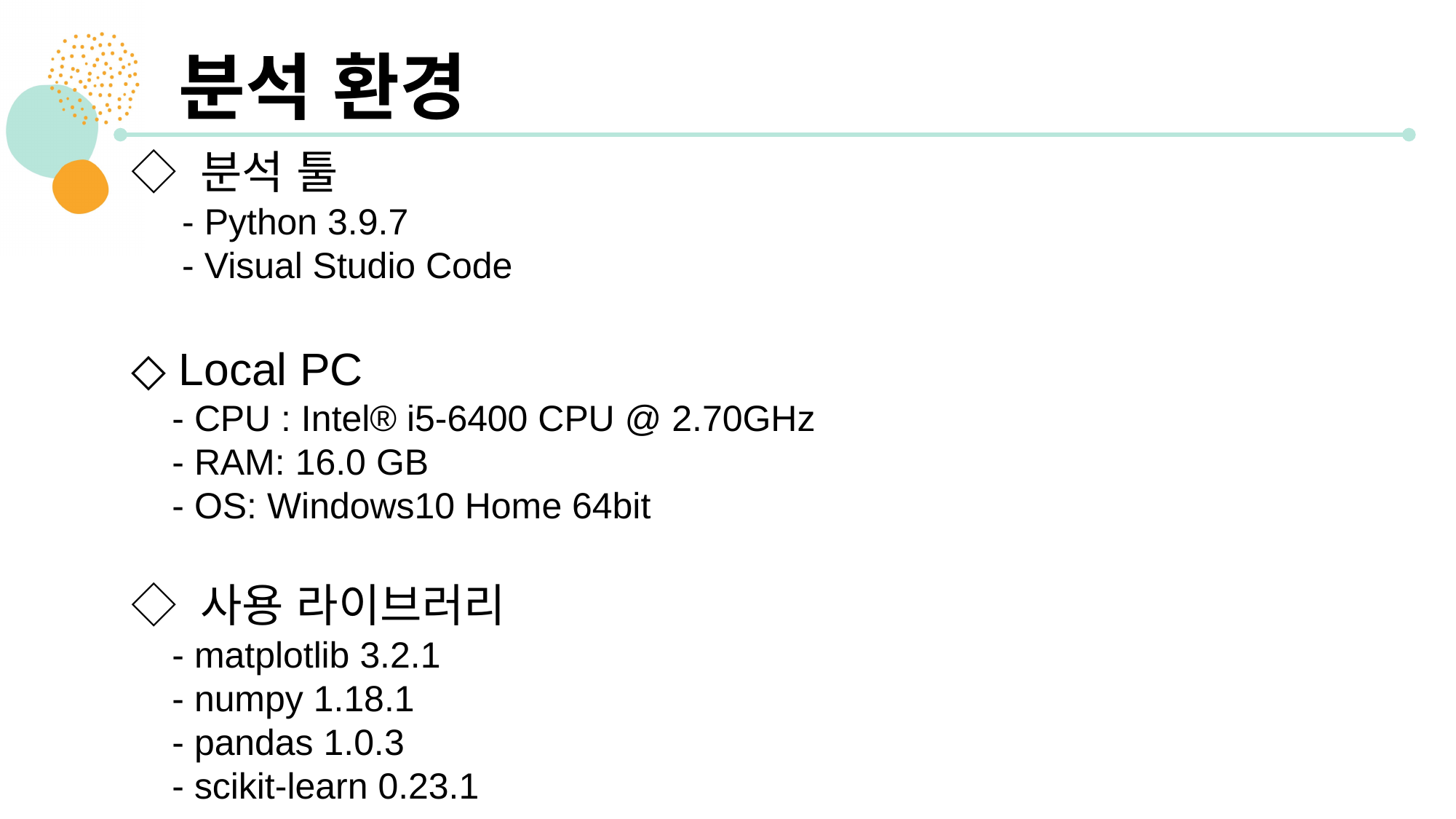

분석 환경
◇ 분석 툴
     - Python 3.9.7
     - Visual Studio Code

◇ Local PC
    - CPU : Intel® i5-6400 CPU @ 2.70GHz
    - RAM: 16.0 GB
    - OS: Windows10 Home 64bit

◇ 사용 라이브러리
    - matplotlib 3.2.1
    - numpy 1.18.1
    - pandas 1.0.3
    - scikit-learn 0.23.1